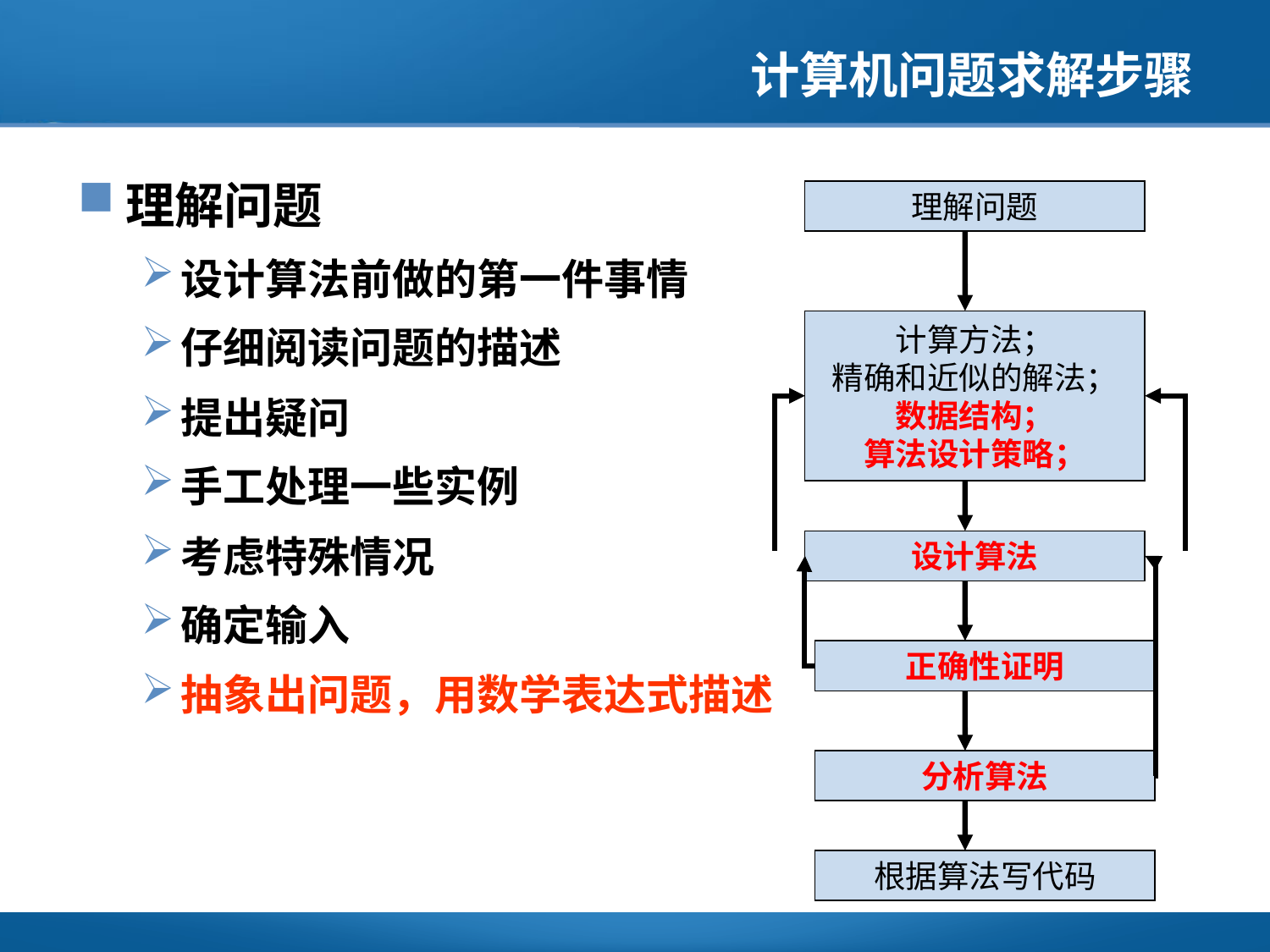

# 计算机问题求解步骤
理解问题
设计算法前做的第一件事情
仔细阅读问题的描述
提出疑问
手工处理一些实例
考虑特殊情况
确定输入
抽象出问题，用数学表达式描述
理解问题

计算方法；
精确和近似的解法；
数据结构；
算法设计策略；

设计算法

正确性证明

分析算法

根据算法写代码